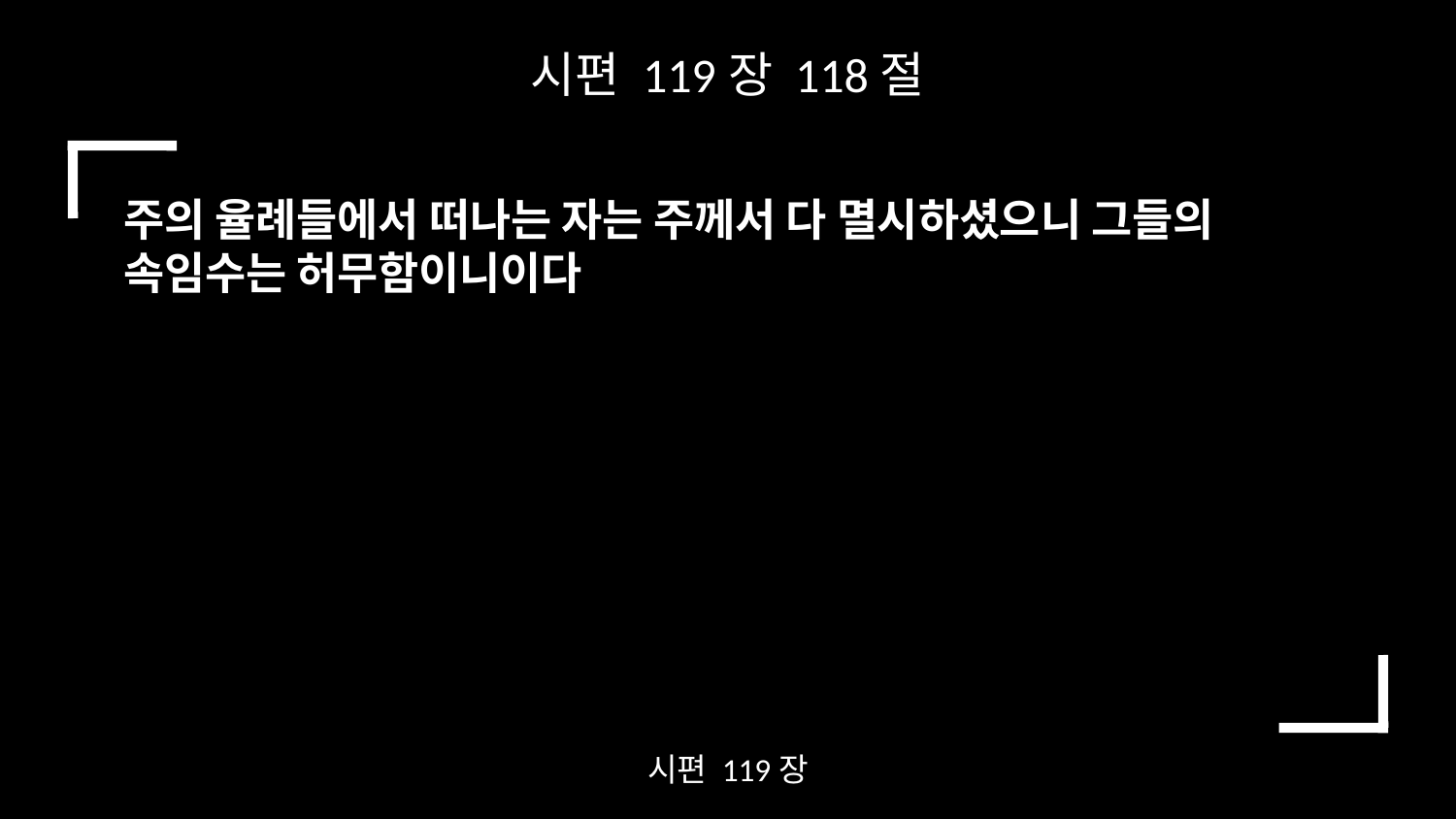

시편 119장 118절

주의 율례들에서 떠나는 자는 주께서 다 멸시하셨으니 그들의 속임수는 허무함이니이다

시편 119장